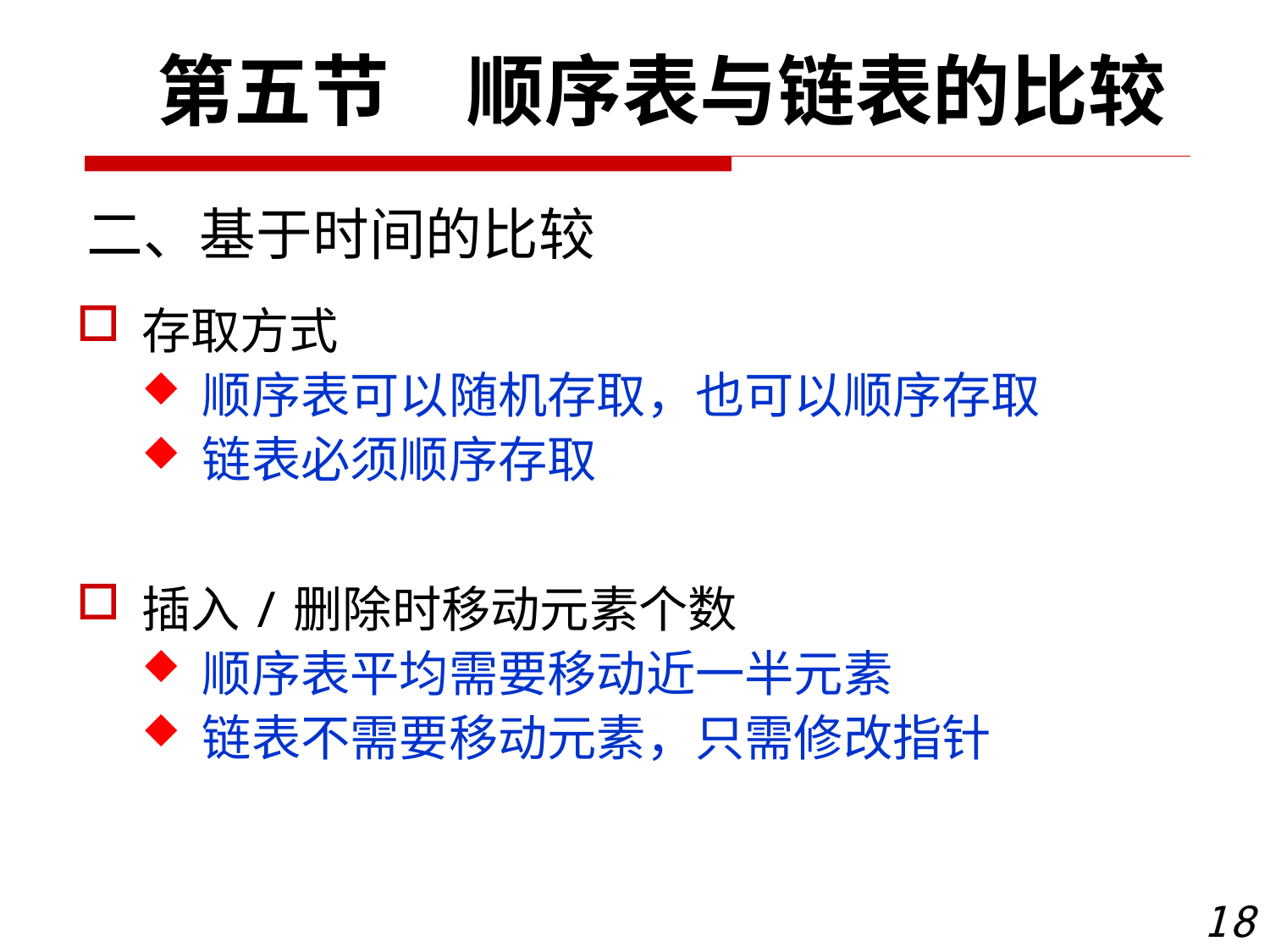

第五节　顺序表与链表的比较
二、基于时间的比较
存取方式
顺序表可以随机存取，也可以顺序存取
链表必须顺序存取

插入/删除时移动元素个数
顺序表平均需要移动近一半元素
链表不需要移动元素，只需修改指针
18